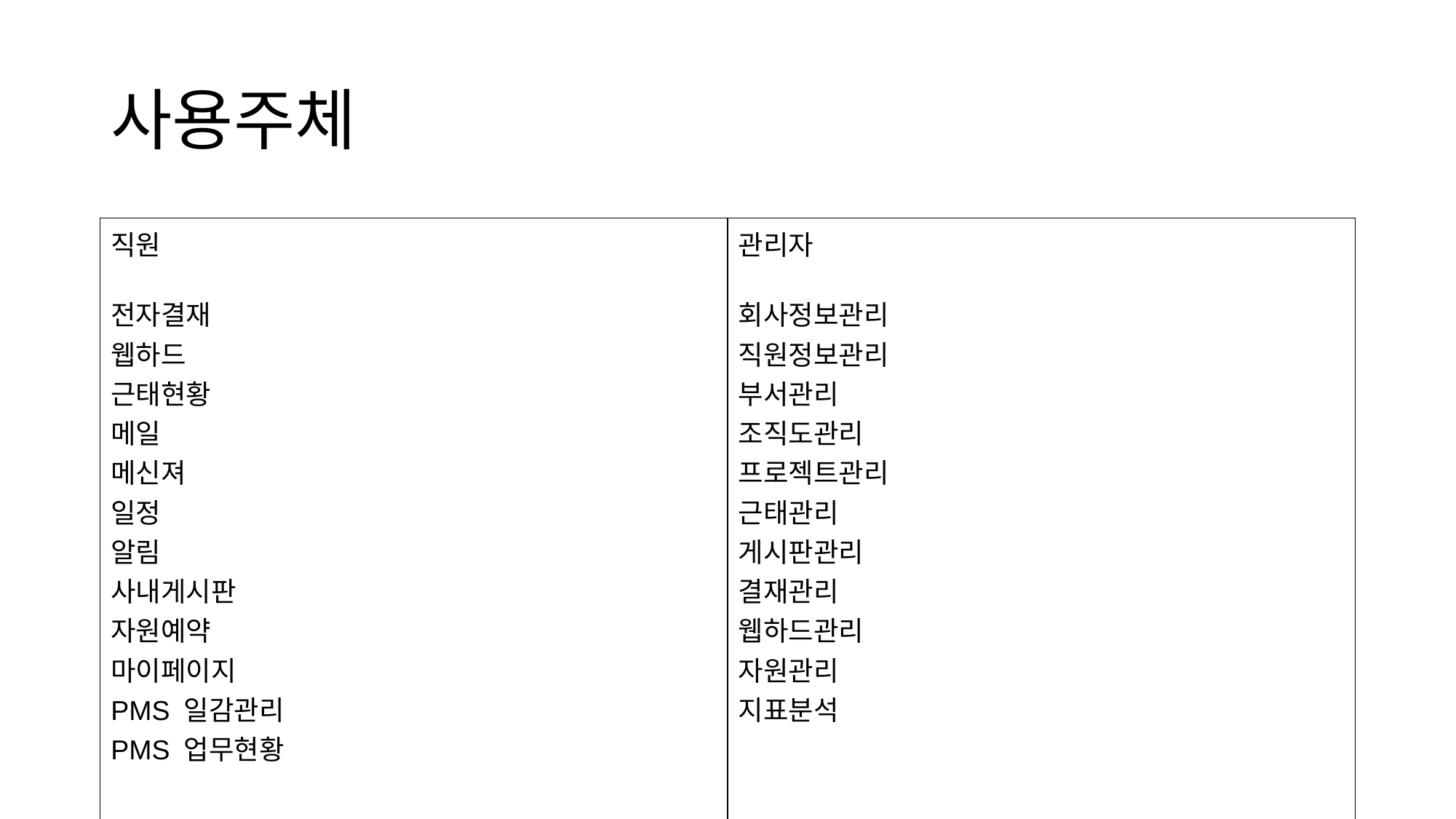

# 사용주체
| 직원 전자결재 웹하드 근태현황 메일 메신져 일정 알림 사내게시판 자원예약 마이페이지 PMS 일감관리 PMS 업무현황 | 관리자 회사정보관리 직원정보관리 부서관리 조직도관리 프로젝트관리 근태관리 게시판관리 결재관리 웹하드관리 자원관리 지표분석 |
| --- | --- |